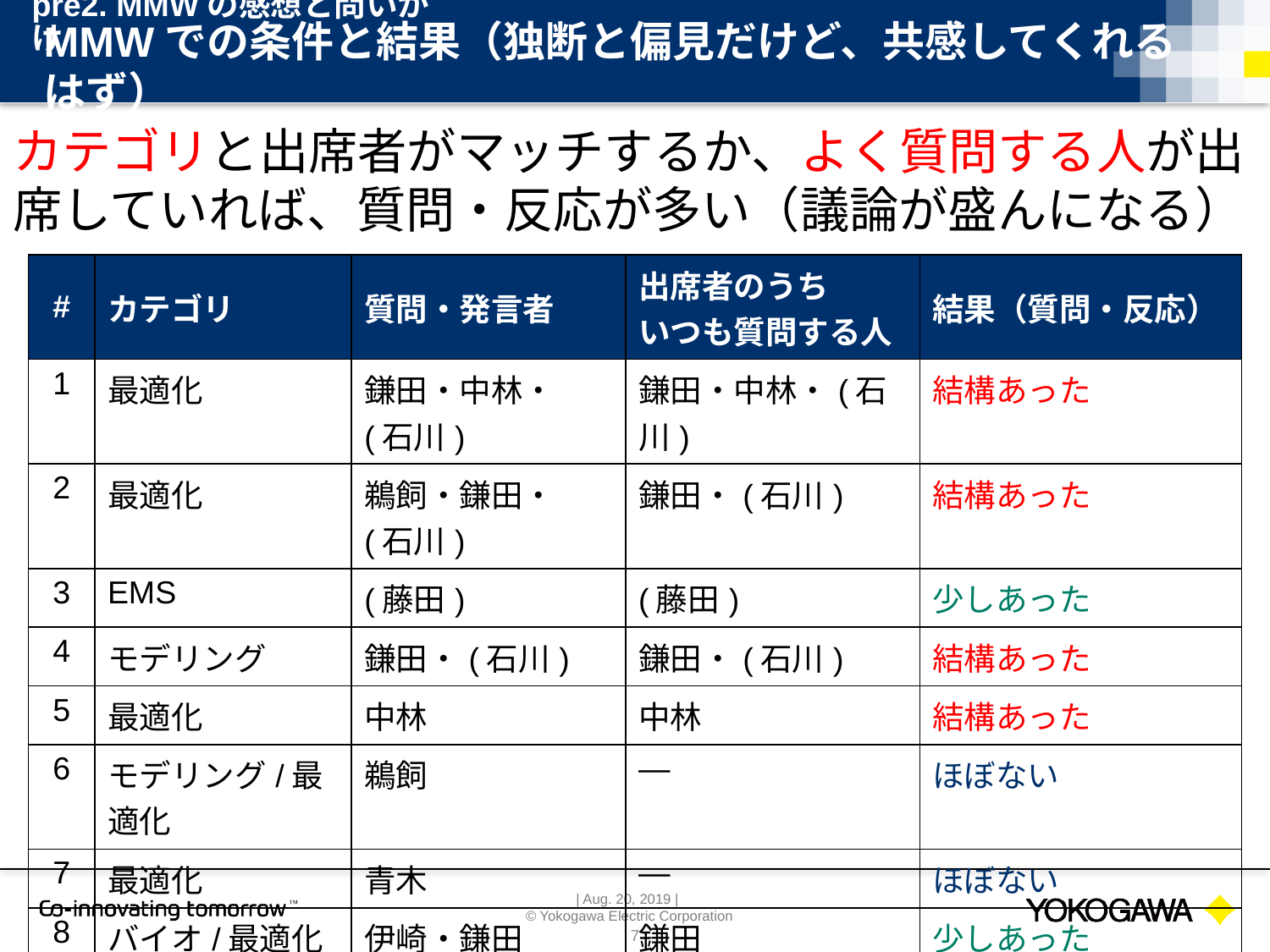

pre2. MMWの感想と問いかけ
# MMWでの条件と結果（独断と偏見だけど、共感してくれるはず）
カテゴリと出席者がマッチするか、よく質問する人が出席していれば、質問・反応が多い（議論が盛んになる）
| # | カテゴリ | 質問・発言者 | 出席者のうち いつも質問する人 | 結果（質問・反応） |
| --- | --- | --- | --- | --- |
| 1 | 最適化 | 鎌田・中林・(石川) | 鎌田・中林・(石川) | 結構あった |
| 2 | 最適化 | 鵜飼・鎌田・(石川) | 鎌田・(石川) | 結構あった |
| 3 | EMS | (藤田) | (藤田) | 少しあった |
| 4 | モデリング | 鎌田・(石川) | 鎌田・(石川) | 結構あった |
| 5 | 最適化 | 中林 | 中林 | 結構あった |
| 6 | モデリング/最適化 | 鵜飼 | ― | ほぼない |
| 7 | 最適化 | 青木 | ― | ほぼない |
| 8 | バイオ/最適化 | 伊崎・鎌田 | 鎌田 | 少しあった |
| 9 | 最適化 | 中林 | 鎌田？・中林 | 少しあった |
| 10 | 数学？ | 中林・伊崎 | 中林(途中退出) | 少しあった |
7